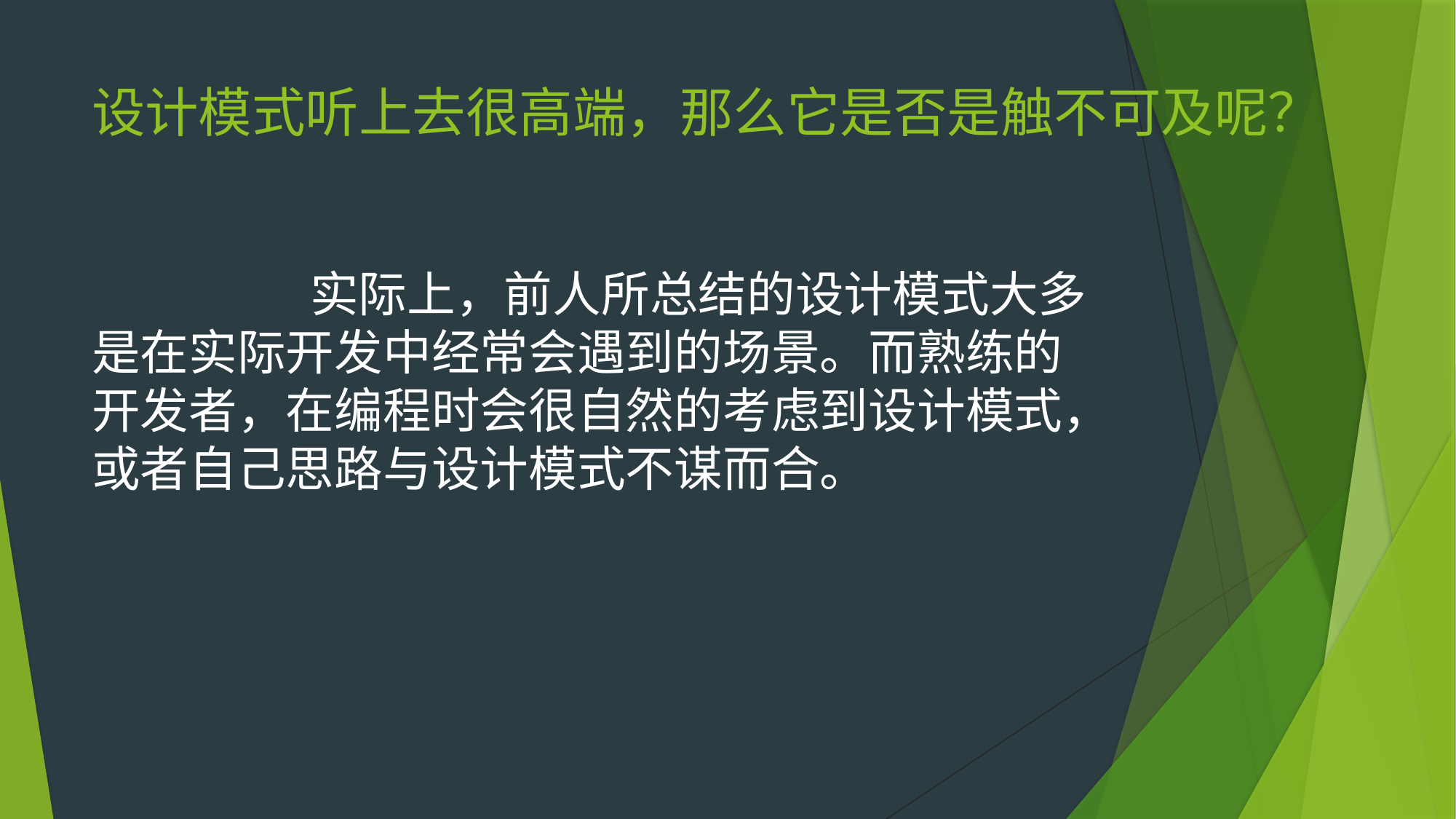

# 设计模式听上去很高端，那么它是否是触不可及呢？
		实际上，前人所总结的设计模式大多是在实际开发中经常会遇到的场景。而熟练的开发者，在编程时会很自然的考虑到设计模式，或者自己思路与设计模式不谋而合。